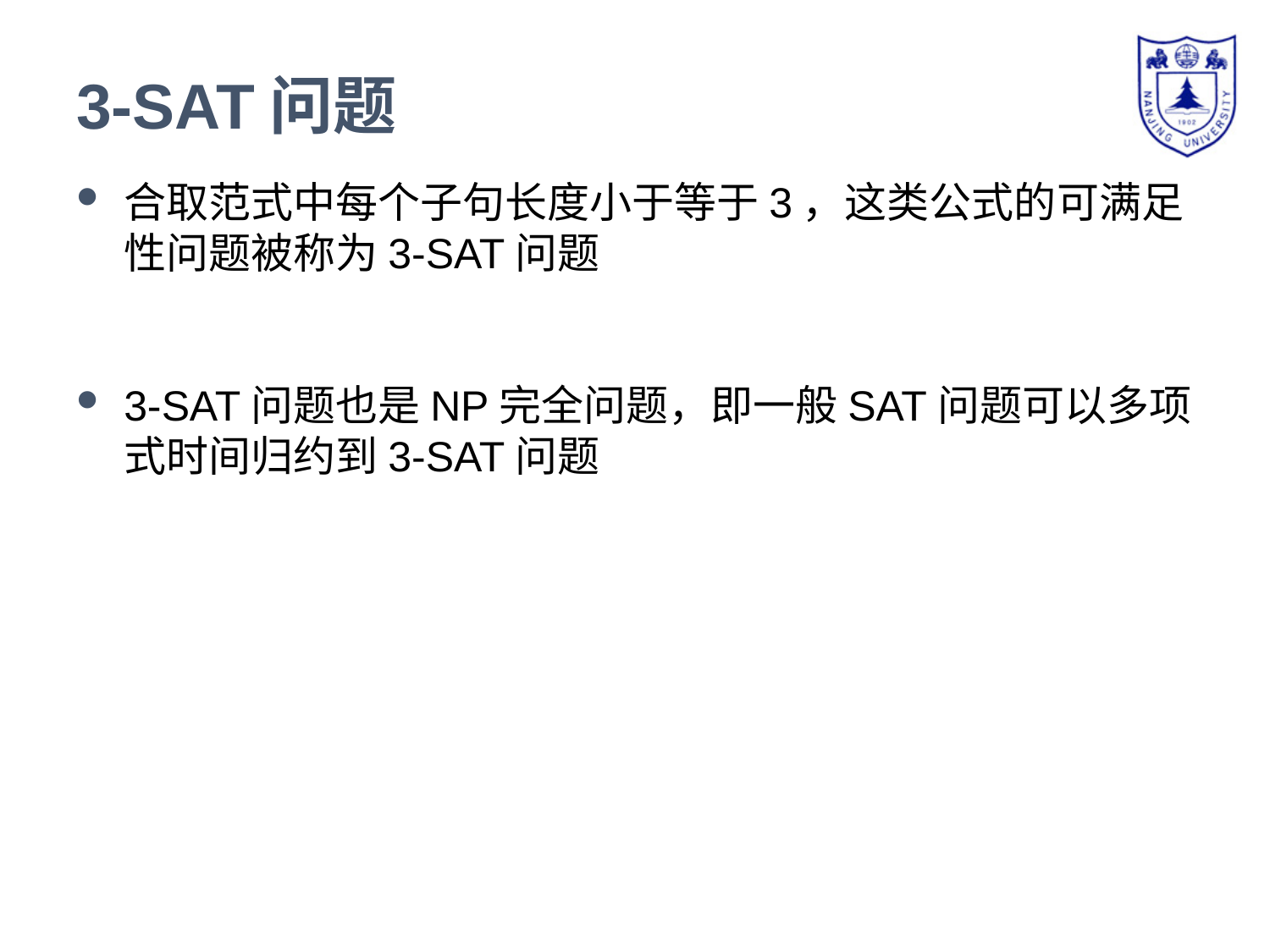

# 3-SAT问题
合取范式中每个子句长度小于等于3，这类公式的可满足性问题被称为3-SAT问题

3-SAT问题也是NP完全问题，即一般SAT问题可以多项式时间归约到3-SAT问题

40